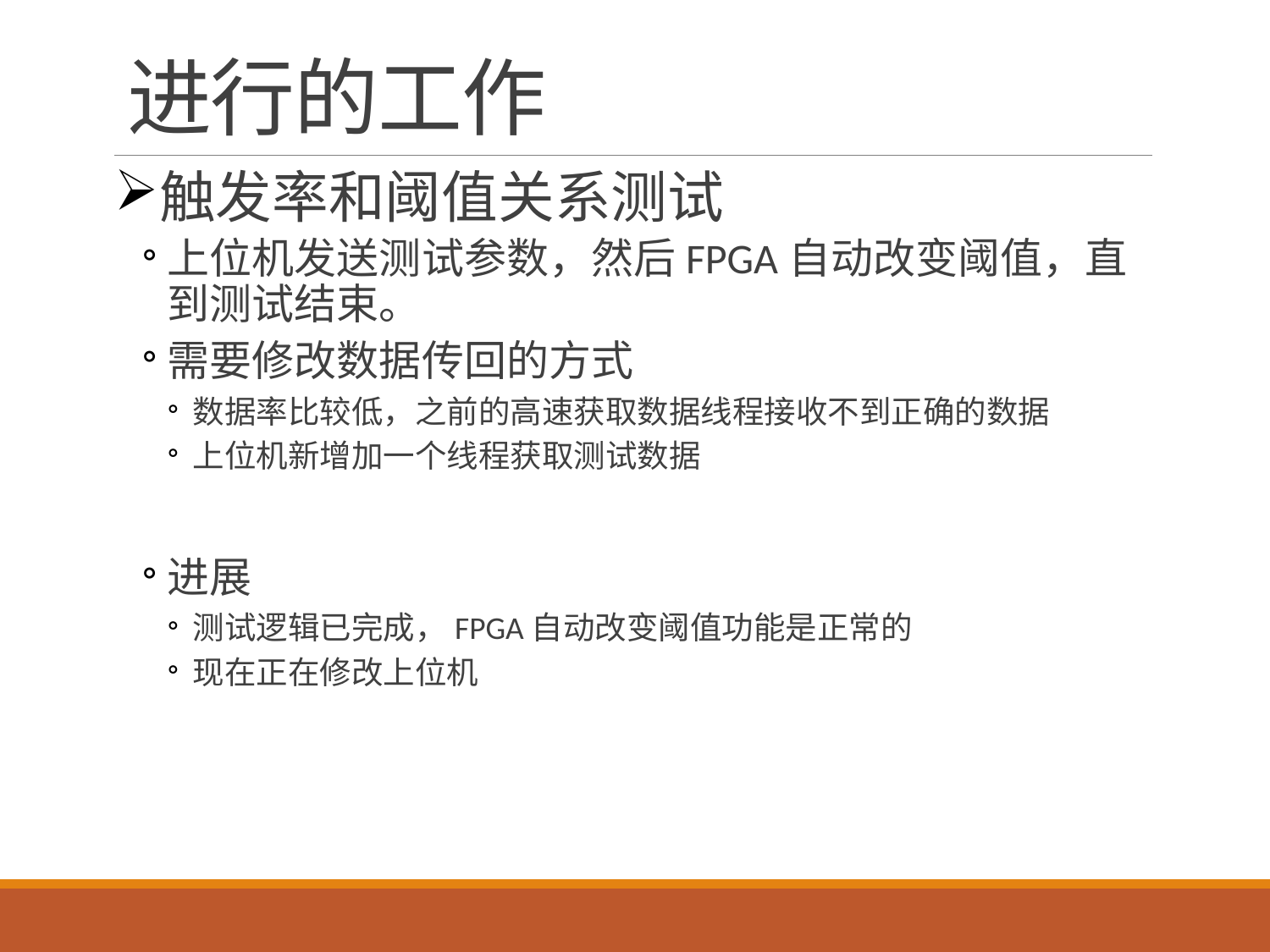

# 进行的工作
触发率和阈值关系测试
上位机发送测试参数，然后FPGA自动改变阈值，直到测试结束。
需要修改数据传回的方式
数据率比较低，之前的高速获取数据线程接收不到正确的数据
上位机新增加一个线程获取测试数据

进展
测试逻辑已完成，FPGA自动改变阈值功能是正常的
现在正在修改上位机